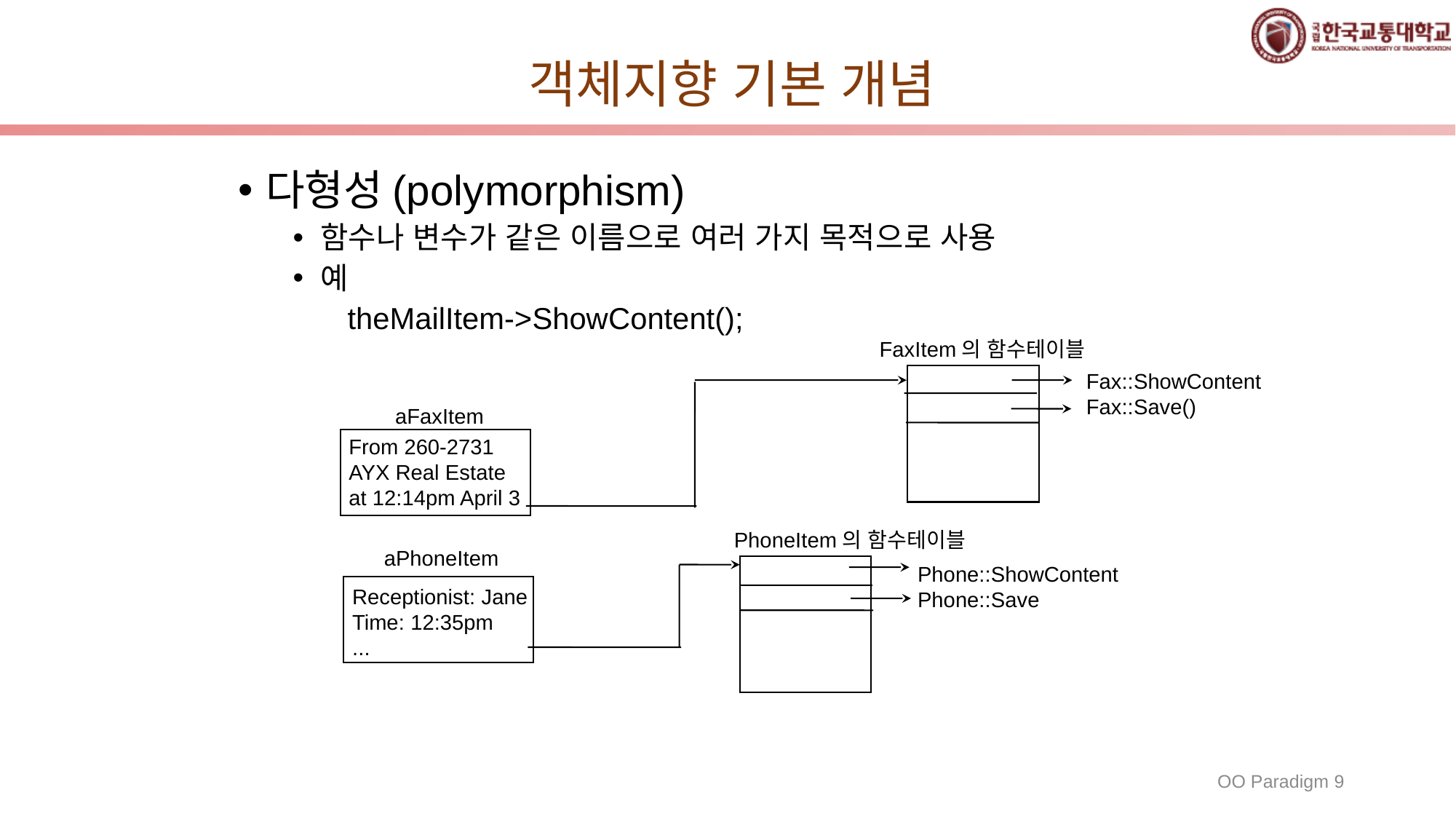

# 객체지향 기본 개념
다형성(polymorphism)
함수나 변수가 같은 이름으로 여러 가지 목적으로 사용
예
theMailItem->ShowContent();
FaxItem의 함수테이블
Fax::ShowContent
Fax::Save()

aFaxItem

From 260-2731
AYX Real Estate
at 12:14pm April 3

PhoneItem의 함수테이블
aPhoneItem
Phone::ShowContent
Phone::Save

Receptionist: Jane
Time: 12:35pm
...

OO Paradigm 9